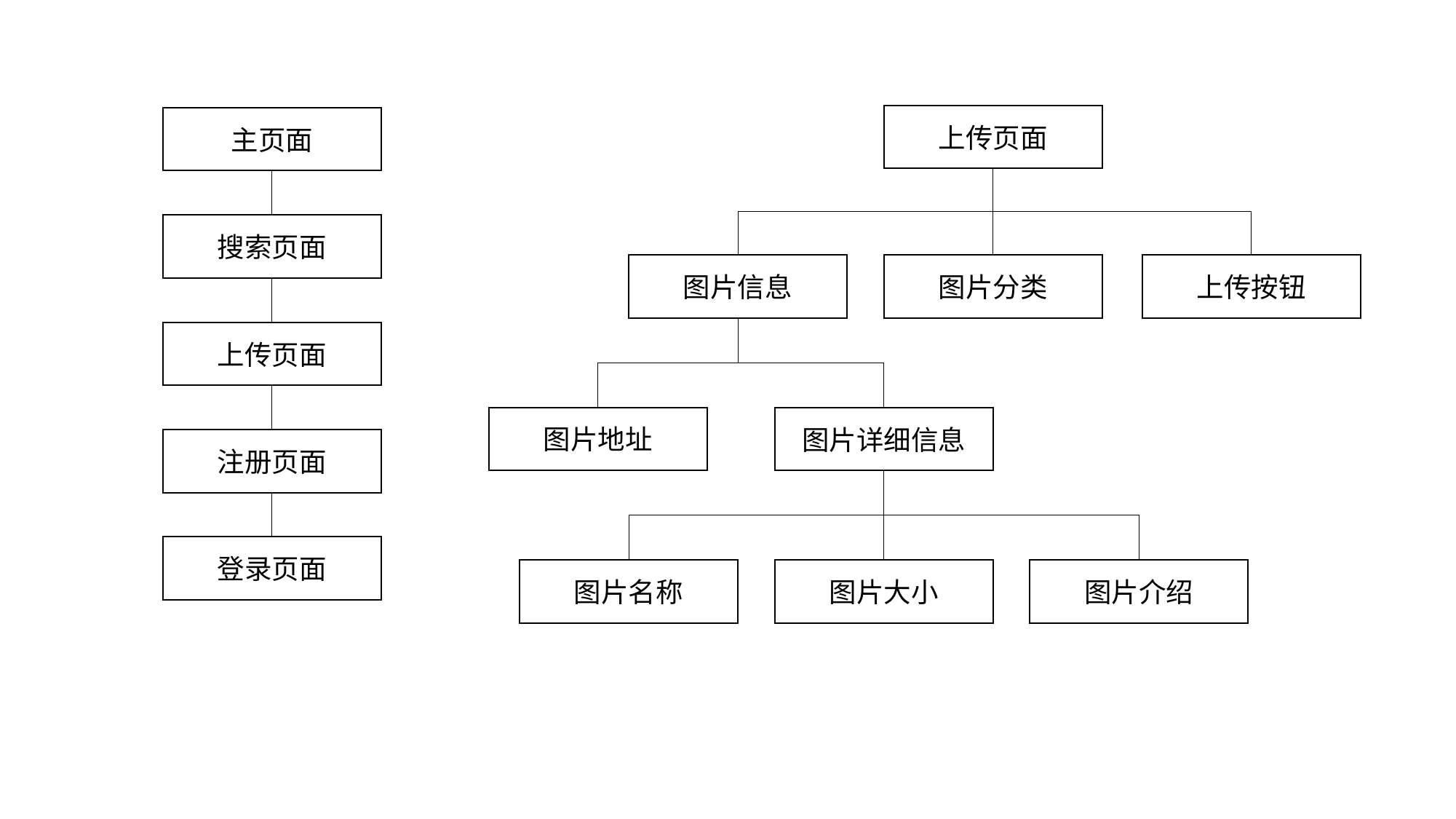

上传页面
主页面
搜索页面
图片信息
图片分类
上传按钮
上传页面
图片地址
图片详细信息
注册页面
登录页面
图片名称
图片大小
图片介绍